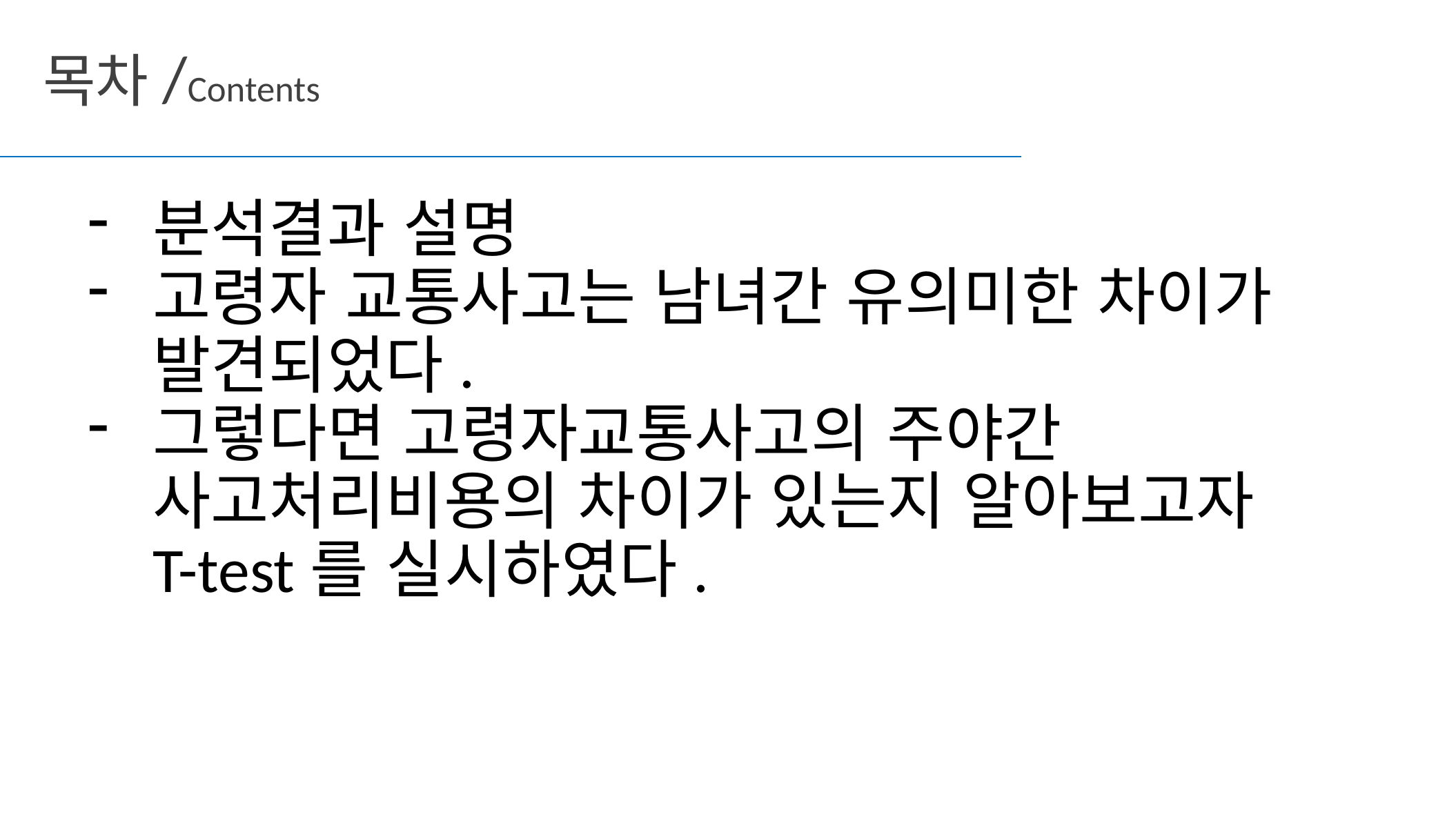

목차/Contents
분석결과 설명
고령자 교통사고는 남녀간 유의미한 차이가 발견되었다.
그렇다면 고령자교통사고의 주야간 사고처리비용의 차이가 있는지 알아보고자 T-test를 실시하였다.